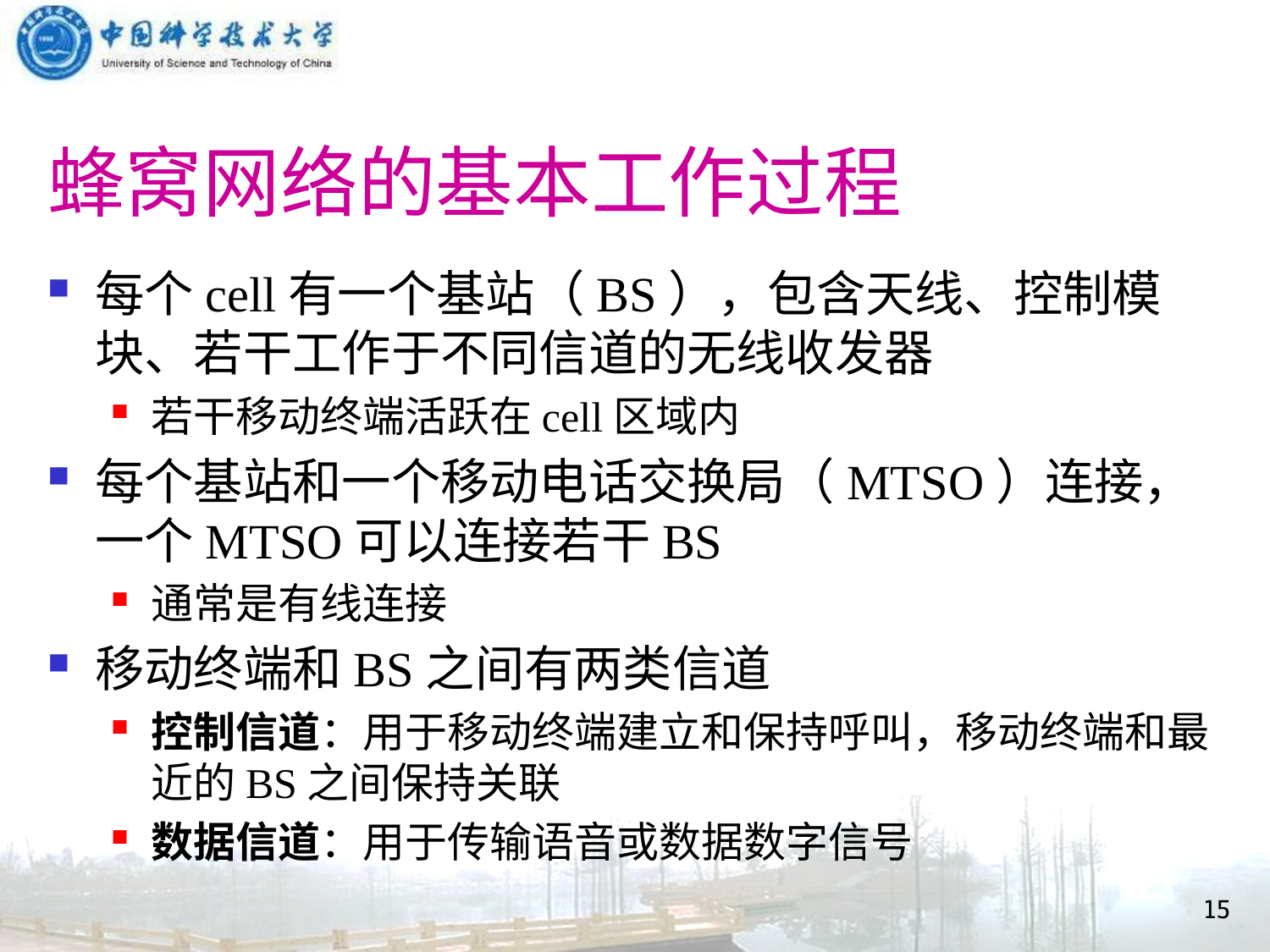

# 蜂窝网络的基本工作过程
每个cell有一个基站（BS），包含天线、控制模块、若干工作于不同信道的无线收发器
若干移动终端活跃在cell区域内
每个基站和一个移动电话交换局（MTSO）连接，一个MTSO可以连接若干BS
通常是有线连接
移动终端和BS之间有两类信道
控制信道：用于移动终端建立和保持呼叫，移动终端和最近的BS之间保持关联
数据信道：用于传输语音或数据数字信号
15